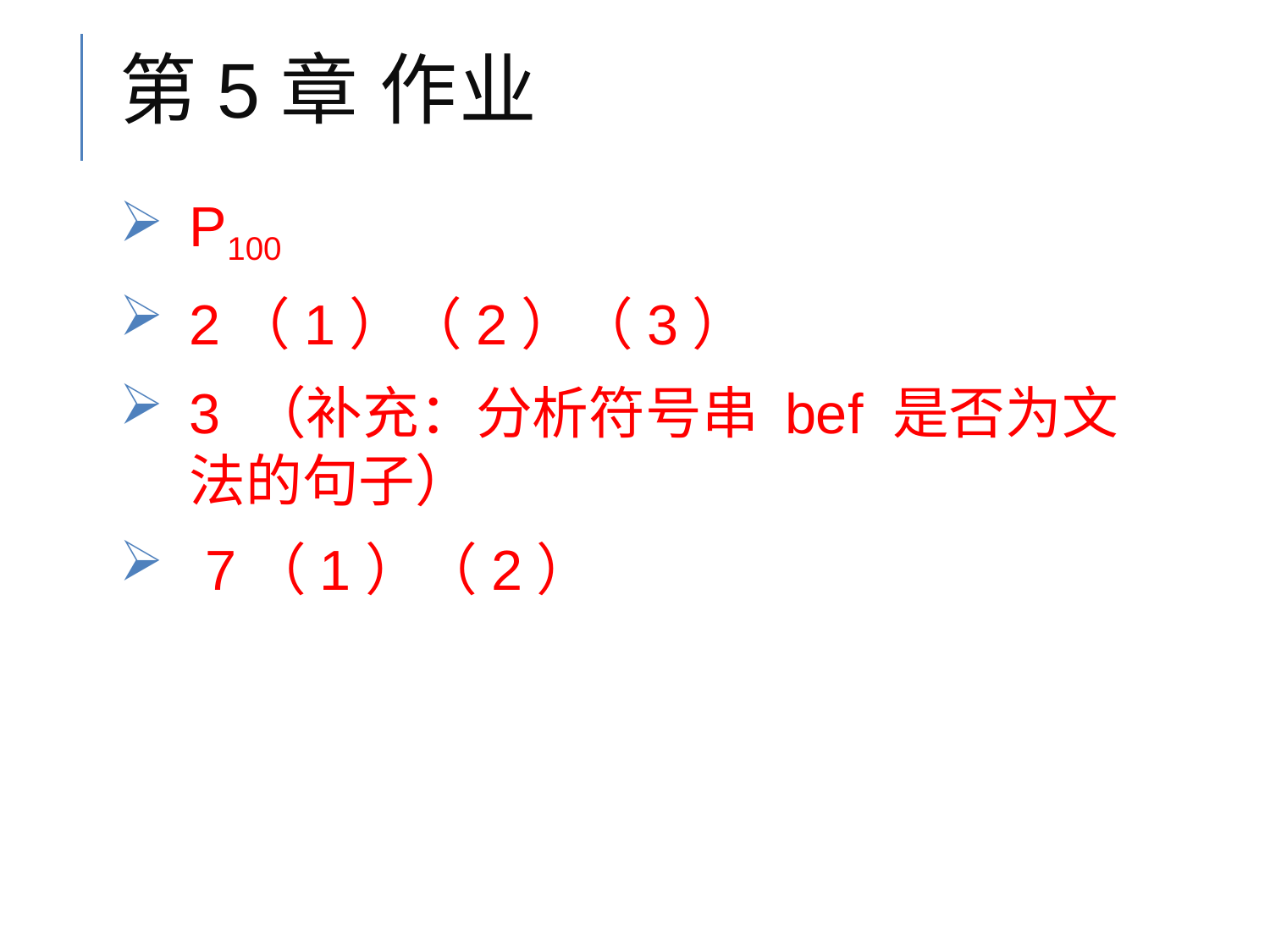

# 第5章 作业
P100
2（1）（2）（3）
3 （补充：分析符号串 bef 是否为文法的句子）
 7（1）（2）

67